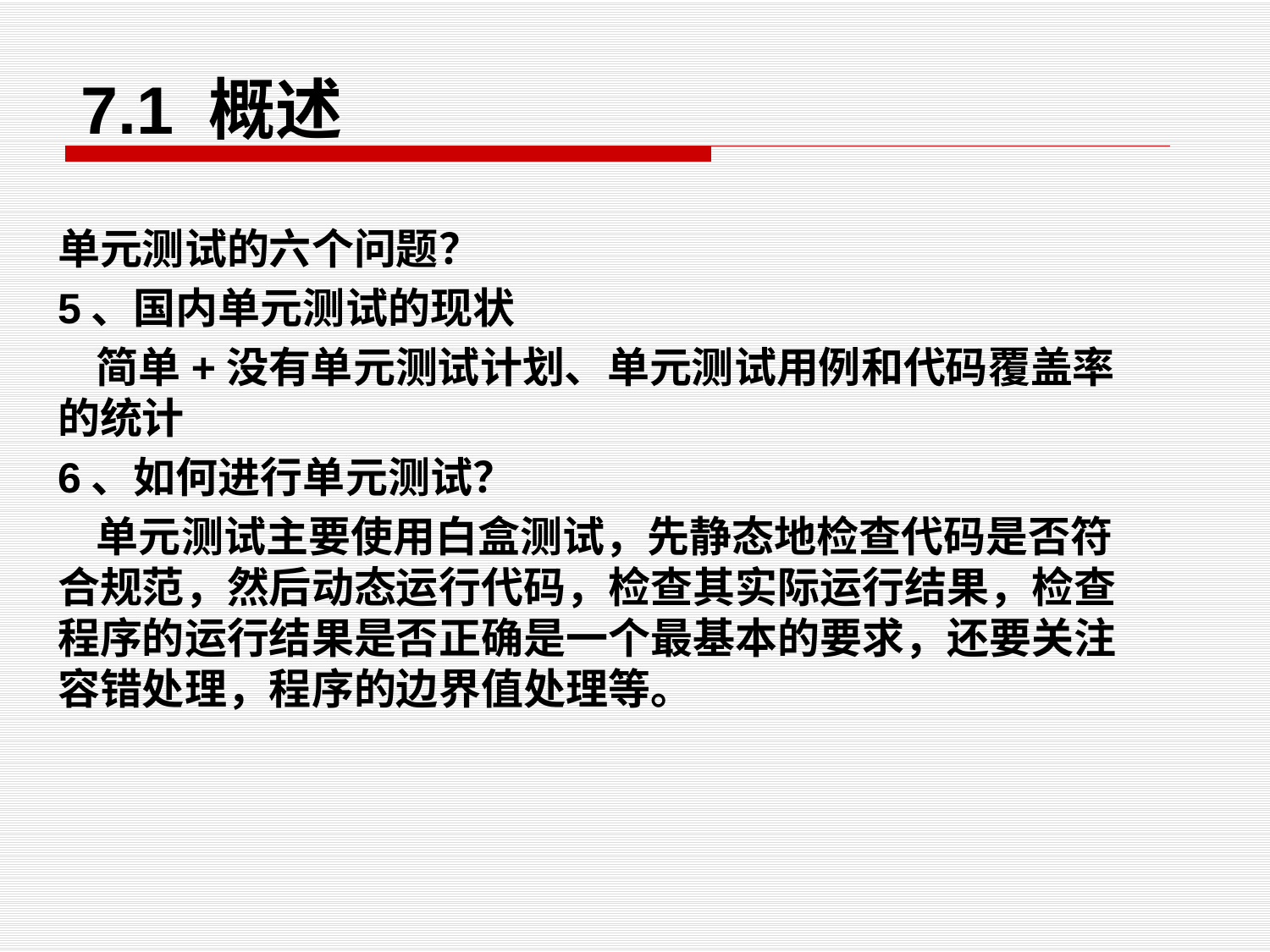

# 7.1 概述
单元测试的六个问题？
5、国内单元测试的现状
   简单+没有单元测试计划、单元测试用例和代码覆盖率的统计
6、如何进行单元测试？
   单元测试主要使用白盒测试，先静态地检查代码是否符合规范，然后动态运行代码，检查其实际运行结果，检查程序的运行结果是否正确是一个最基本的要求，还要关注容错处理，程序的边界值处理等。